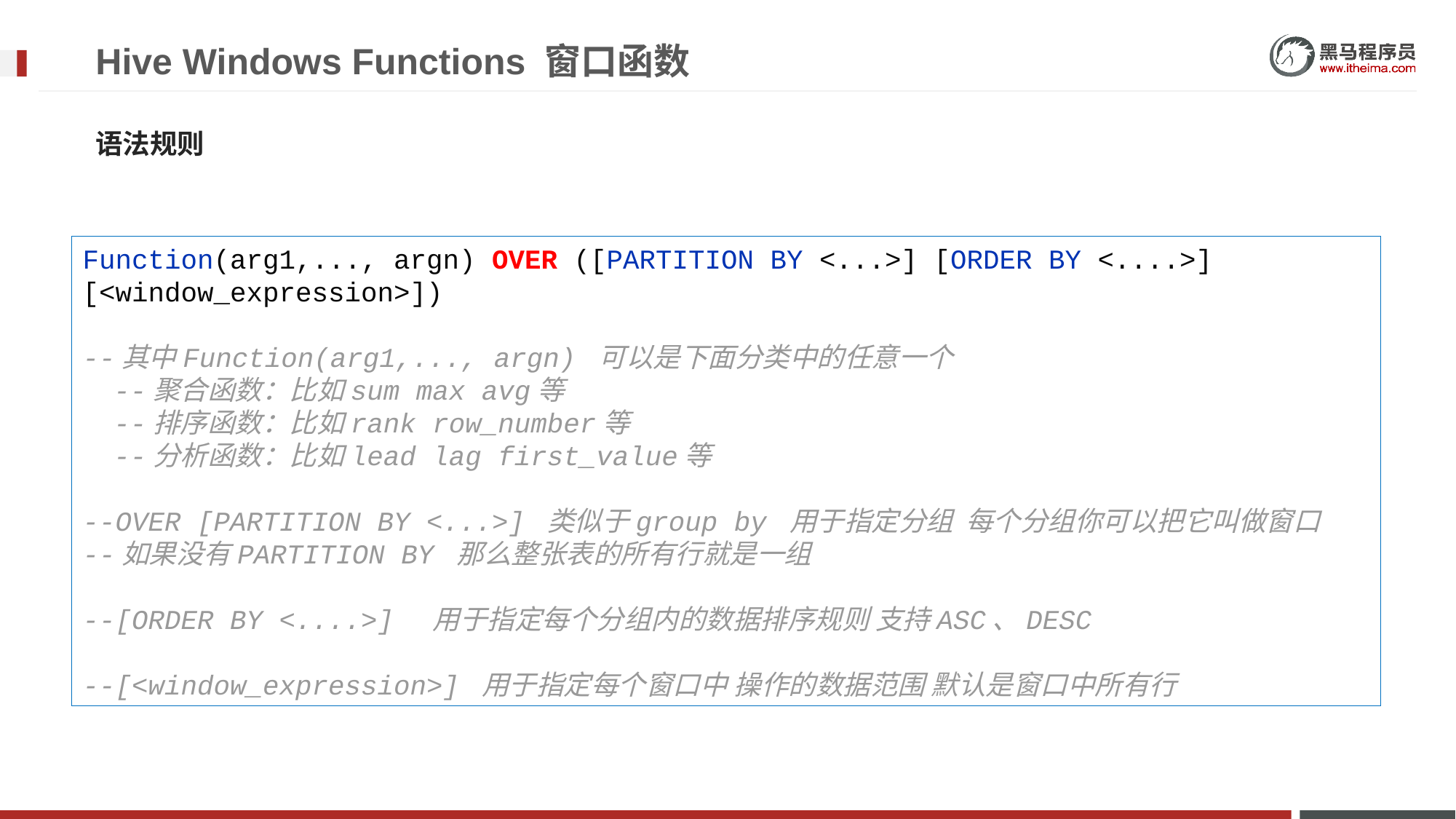

# Hive Windows Functions 窗口函数
语法规则
Function(arg1,..., argn) OVER ([PARTITION BY <...>] [ORDER BY <....>] [<window_expression>])
--其中Function(arg1,..., argn) 可以是下面分类中的任意一个
    --聚合函数：比如sum max avg等
    --排序函数：比如rank row_number等
    --分析函数：比如lead lag first_value等
--OVER [PARTITION BY <...>] 类似于group by 用于指定分组  每个分组你可以把它叫做窗口
--如果没有PARTITION BY 那么整张表的所有行就是一组
--[ORDER BY <....>]  用于指定每个分组内的数据排序规则 支持ASC、DESC
--[<window_expression>] 用于指定每个窗口中 操作的数据范围 默认是窗口中所有行